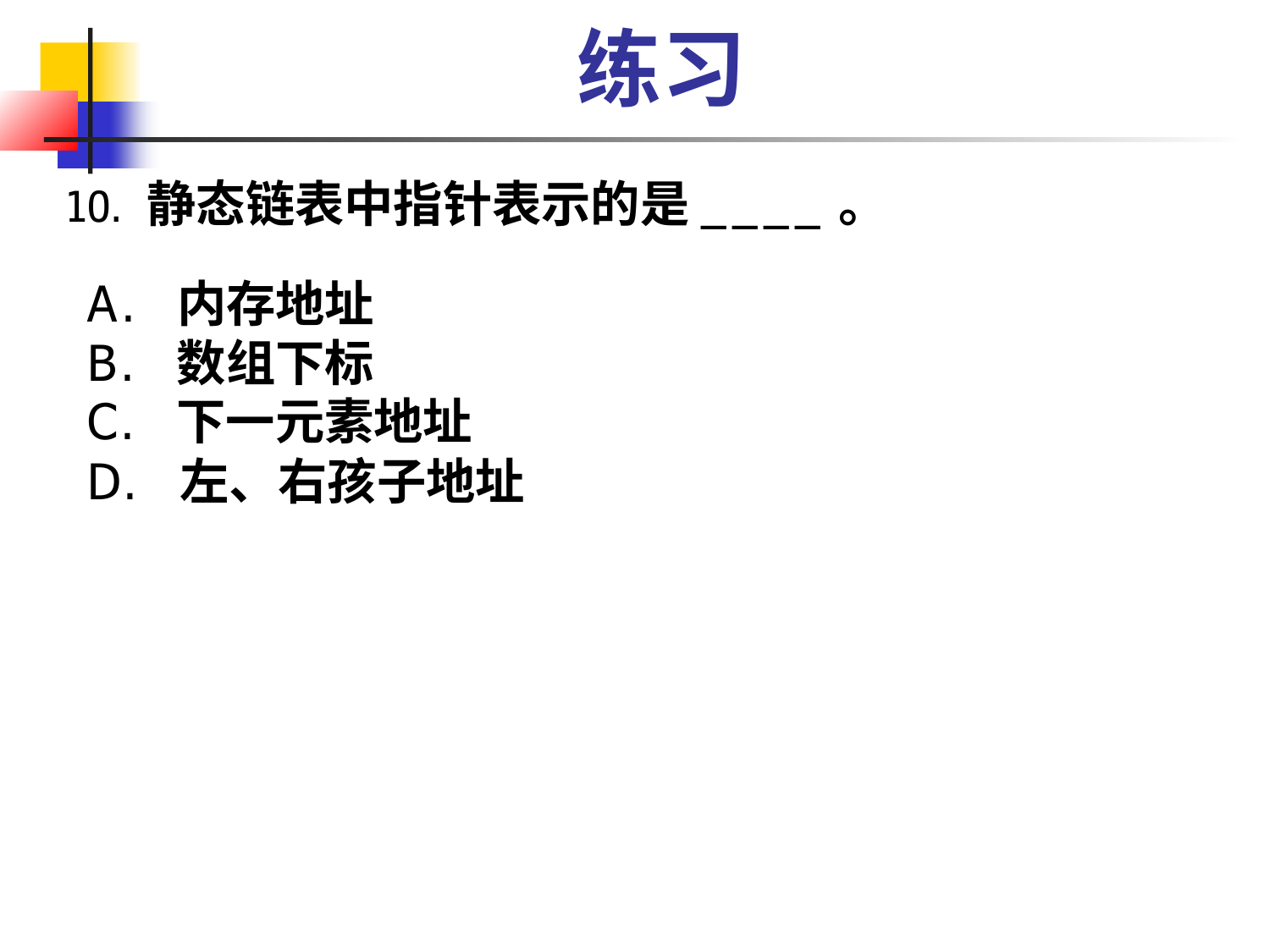

练习
10. 静态链表中指针表示的是____。
A.  内存地址
B.  数组下标
C.  下一元素地址
D.  左、右孩子地址